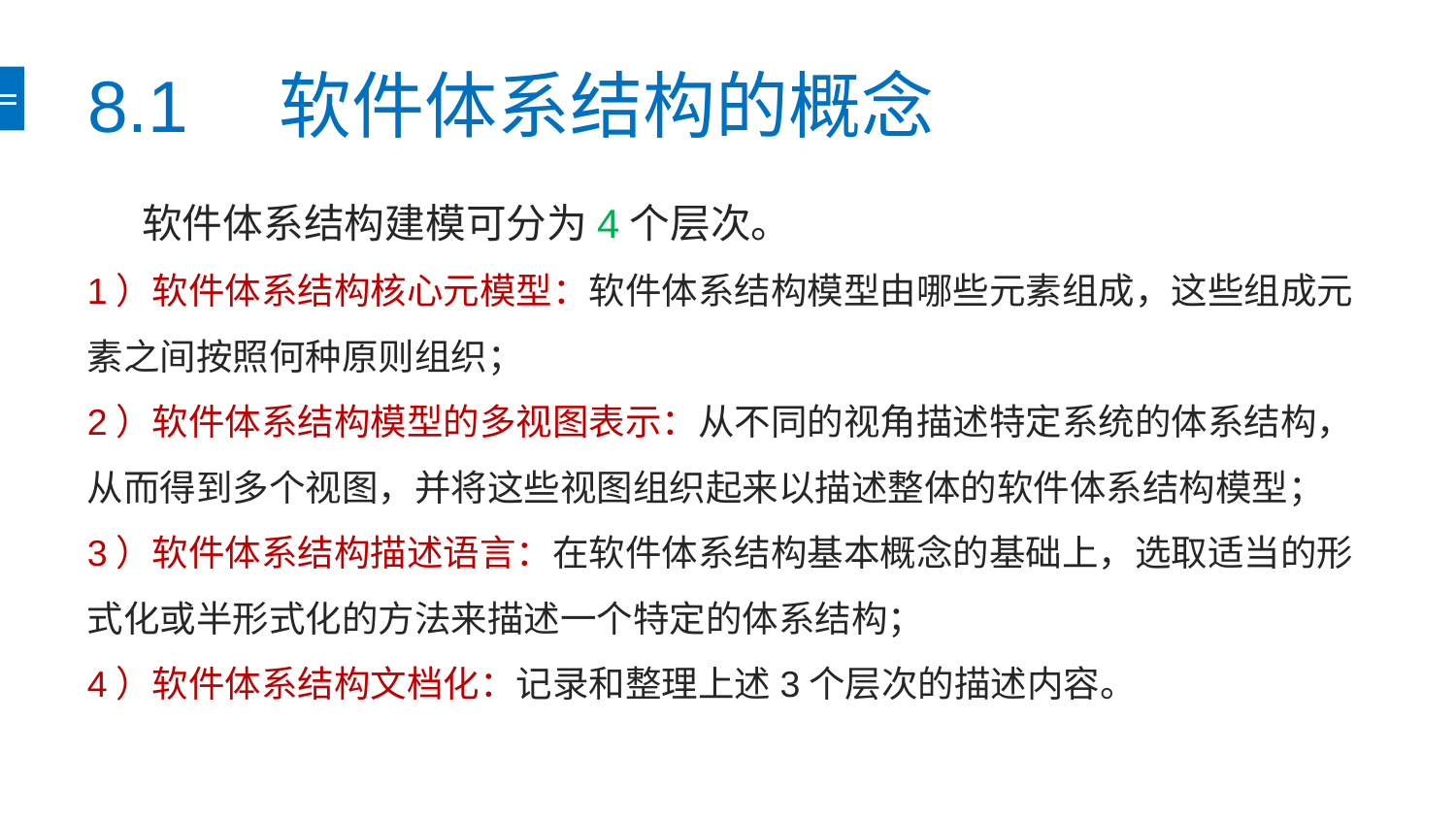

# 8.1　软件体系结构的概念
     软件体系结构建模可分为4个层次。
1）软件体系结构核心元模型：软件体系结构模型由哪些元素组成，这些组成元素之间按照何种原则组织；
2）软件体系结构模型的多视图表示：从不同的视角描述特定系统的体系结构，从而得到多个视图，并将这些视图组织起来以描述整体的软件体系结构模型；
3）软件体系结构描述语言：在软件体系结构基本概念的基础上，选取适当的形式化或半形式化的方法来描述一个特定的体系结构；
4）软件体系结构文档化：记录和整理上述3个层次的描述内容。